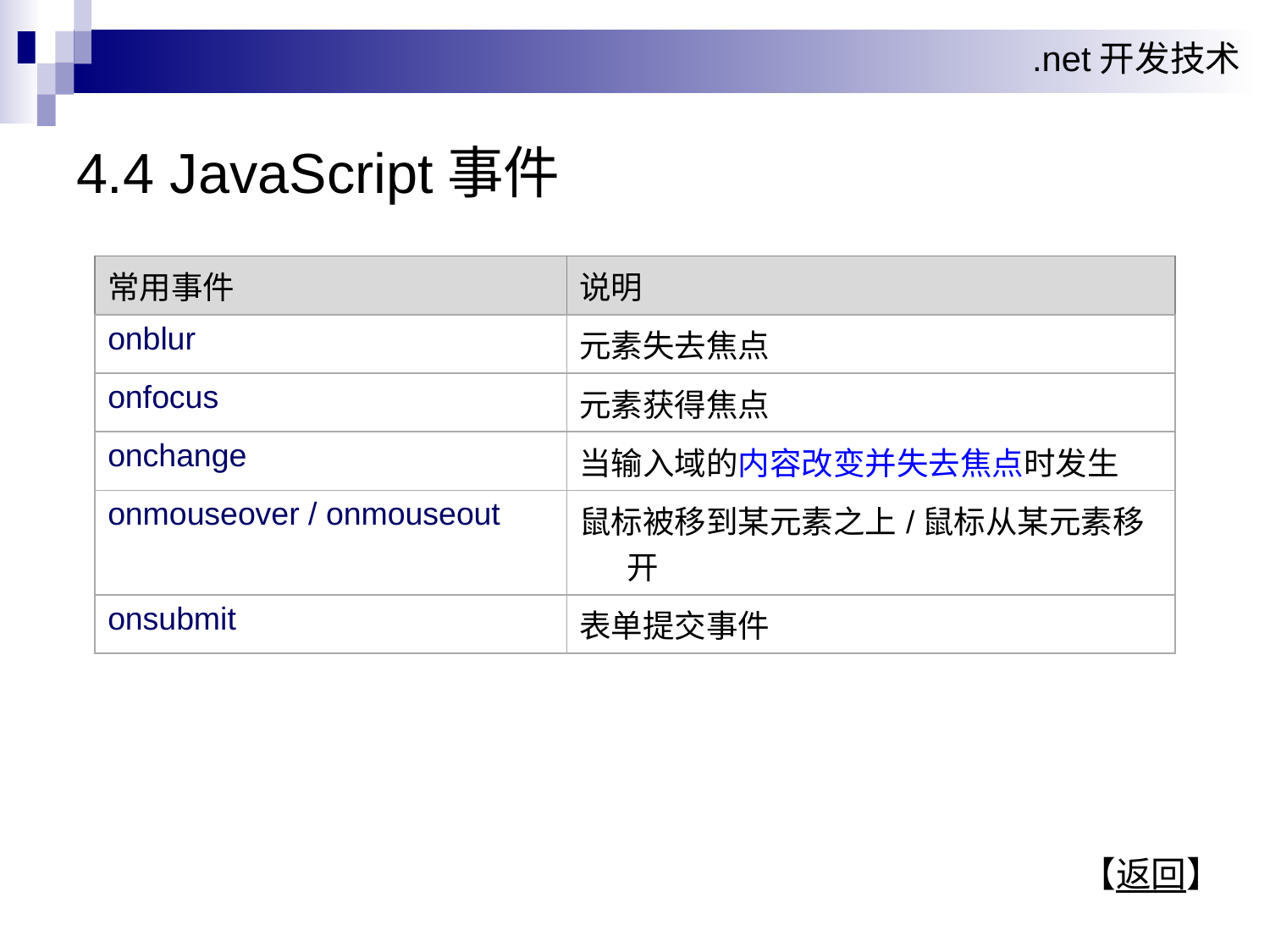

4.4 JavaScript事件
| 常用事件 | 说明 |
| --- | --- |
| onblur | 元素失去焦点 |
| onfocus | 元素获得焦点 |
| onchange | 当输入域的内容改变并失去焦点时发生 |
| onmouseover / onmouseout | 鼠标被移到某元素之上/鼠标从某元素移开 |
| onsubmit | 表单提交事件 |
 【返回】